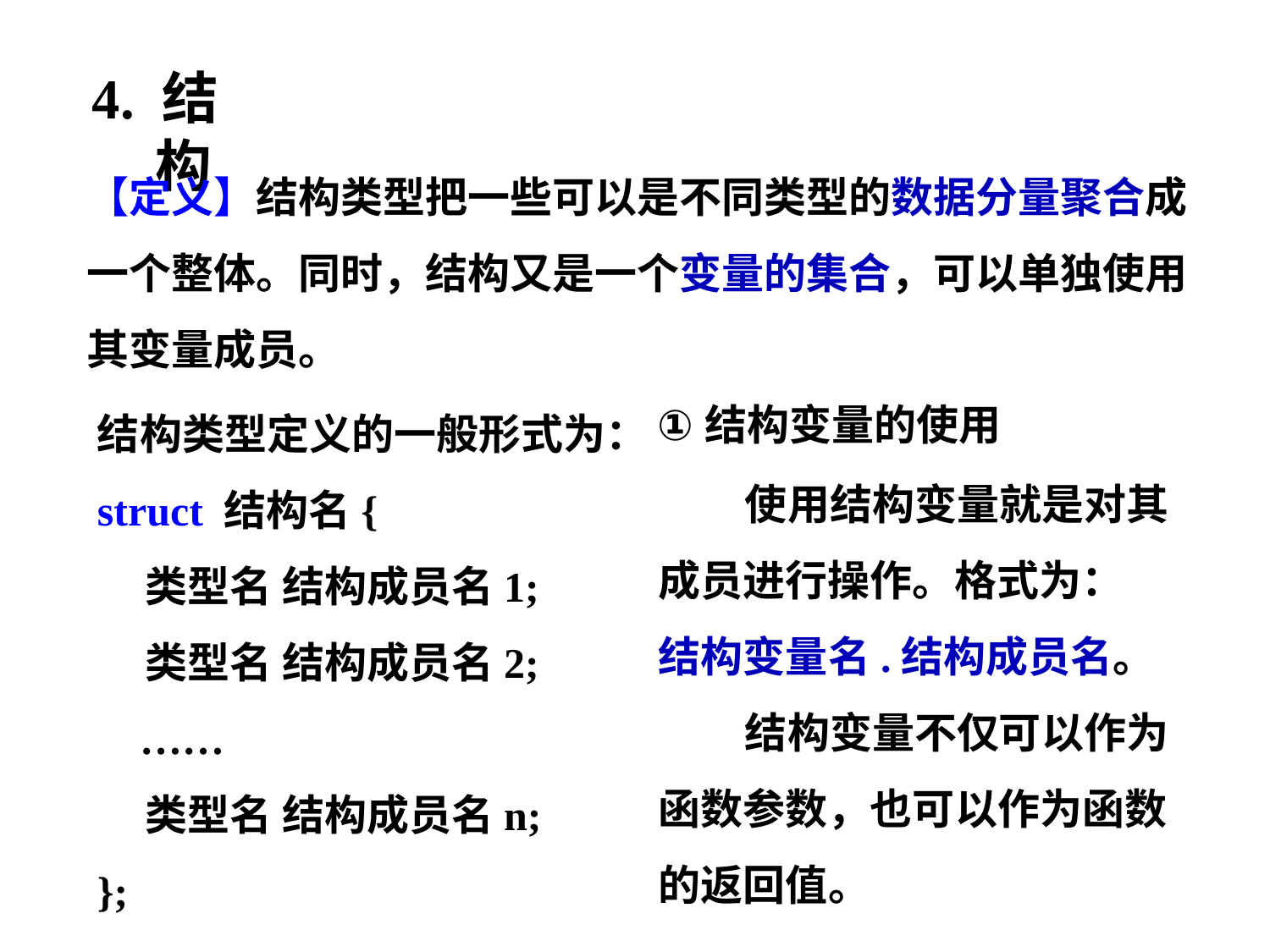

4. 结构
【定义】结构类型把一些可以是不同类型的数据分量聚合成一个整体。同时，结构又是一个变量的集合，可以单独使用其变量成员。
结构类型定义的一般形式为：
struct 结构名{
    类型名 结构成员名1;
    类型名 结构成员名2;
    ……
    类型名 结构成员名n;
};
结构变量的使用
        使用结构变量就是对其成员进行操作。格式为：
结构变量名.结构成员名。
        结构变量不仅可以作为函数参数，也可以作为函数的返回值。